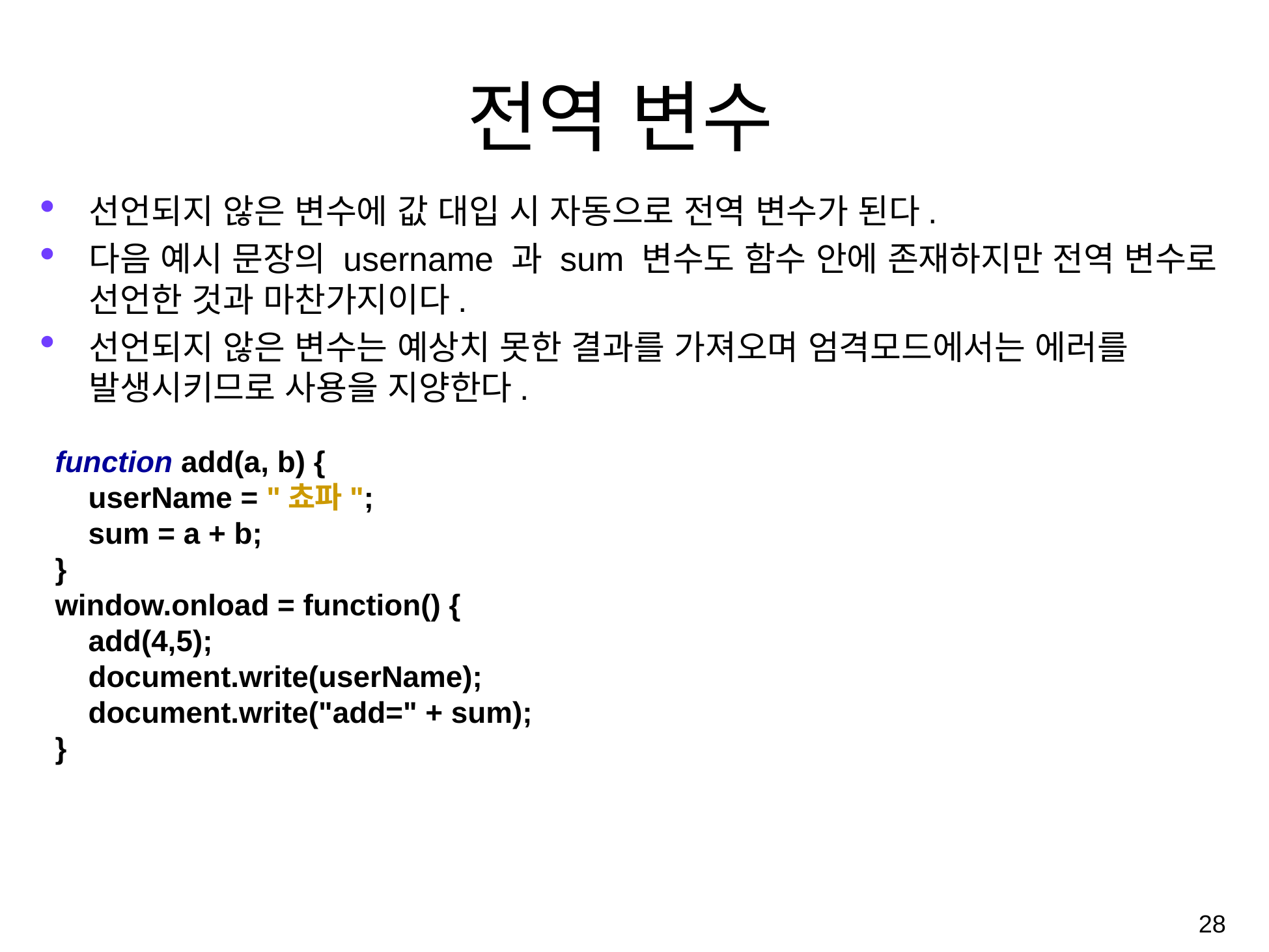

# 전역 변수
선언되지 않은 변수에 값 대입 시 자동으로 전역 변수가 된다.
다음 예시 문장의 username 과 sum 변수도 함수 안에 존재하지만 전역 변수로 선언한 것과 마찬가지이다.
선언되지 않은 변수는 예상치 못한 결과를 가져오며 엄격모드에서는 에러를 발생시키므로 사용을 지양한다.

function add(a, b) {
    userName = "쵸파";
    sum = a + b;
}
window.onload = function() {
    add(4,5);
    document.write(userName);
    document.write("add=" + sum);
}

28